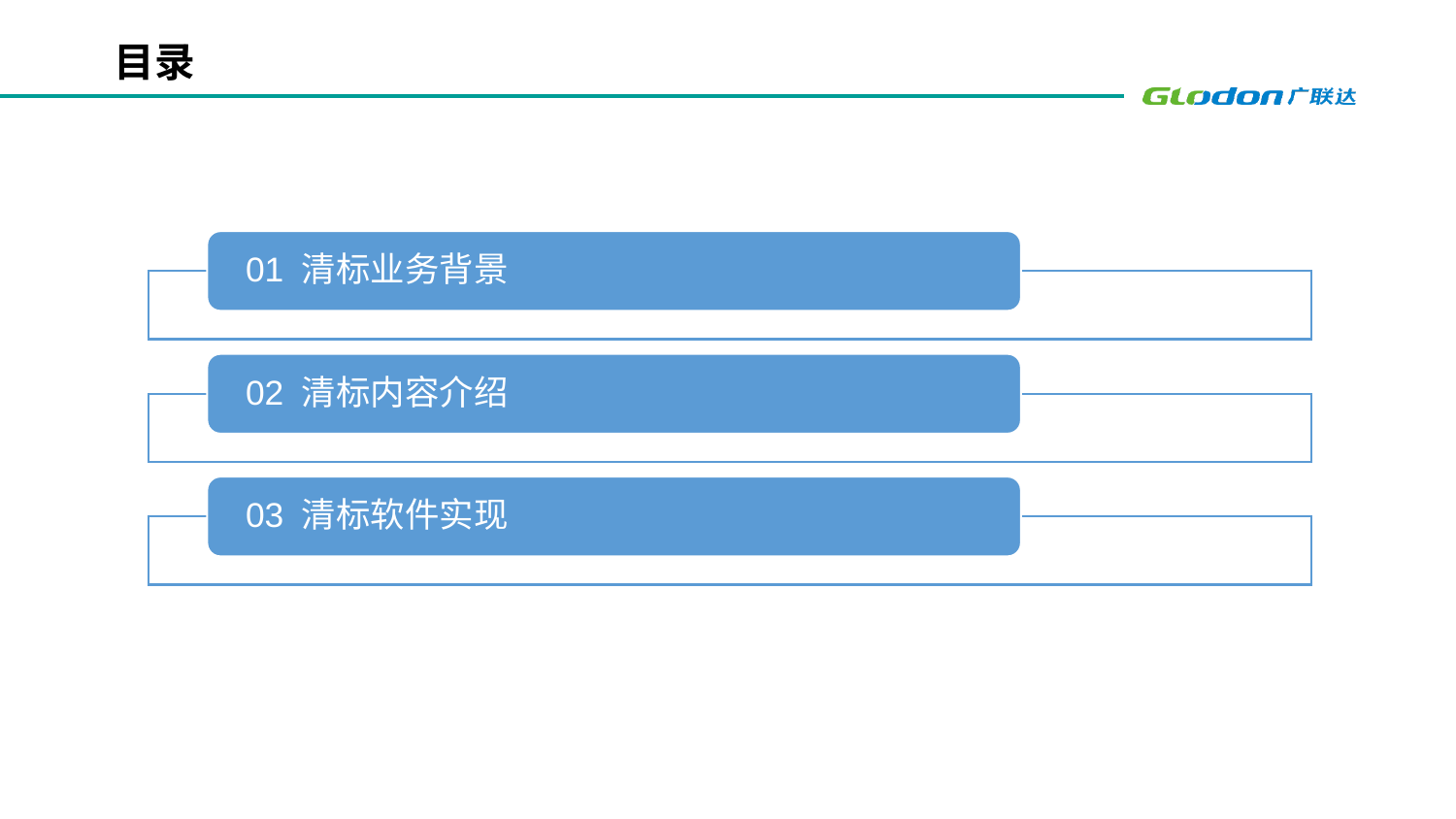

# 目录
01 清标业务背景
02 清标内容介绍
03 清标软件实现